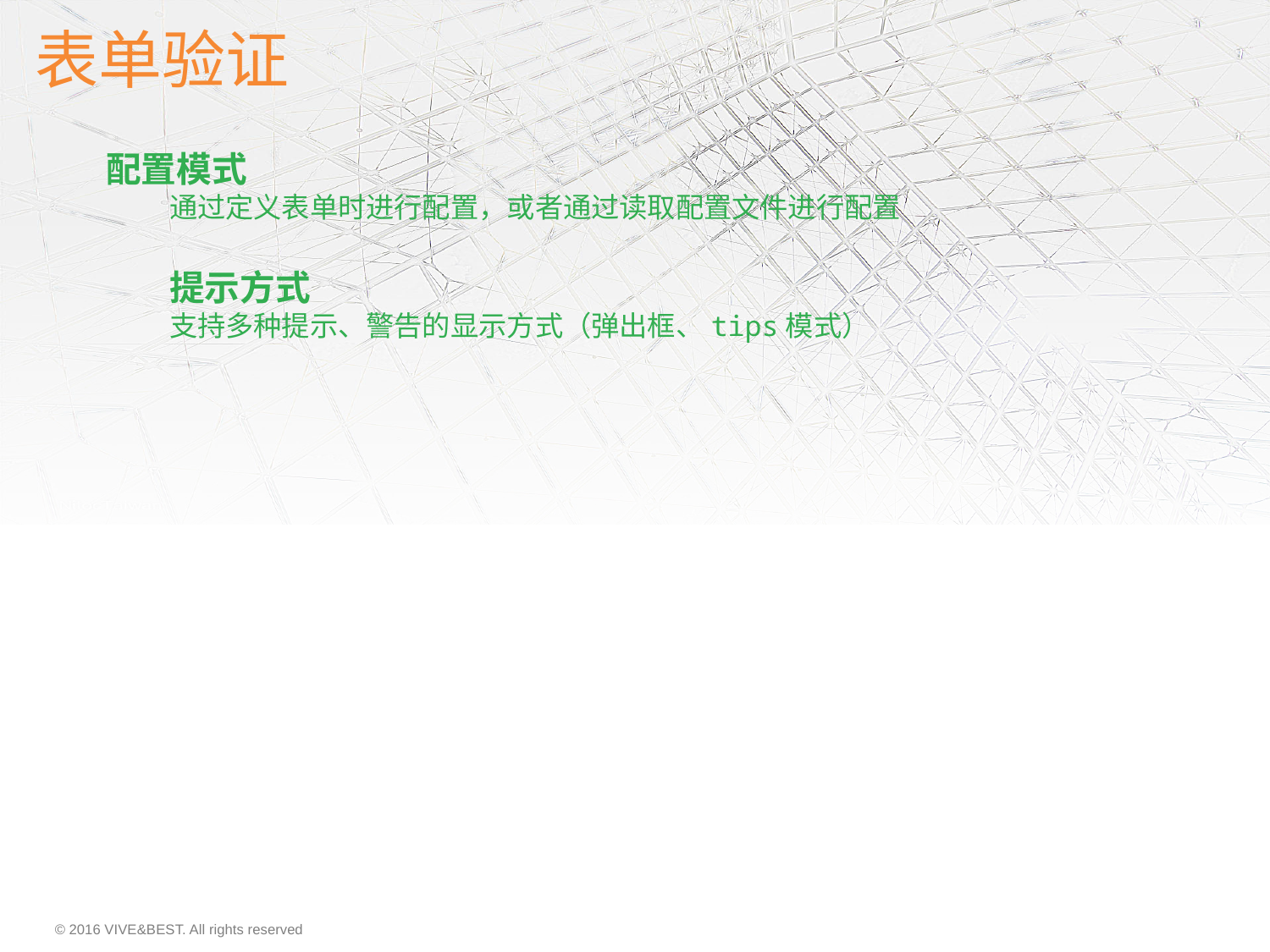

# 表单验证
配置模式
通过定义表单时进行配置，或者通过读取配置文件进行配置

提示方式
支持多种提示、警告的显示方式（弹出框、tips模式）